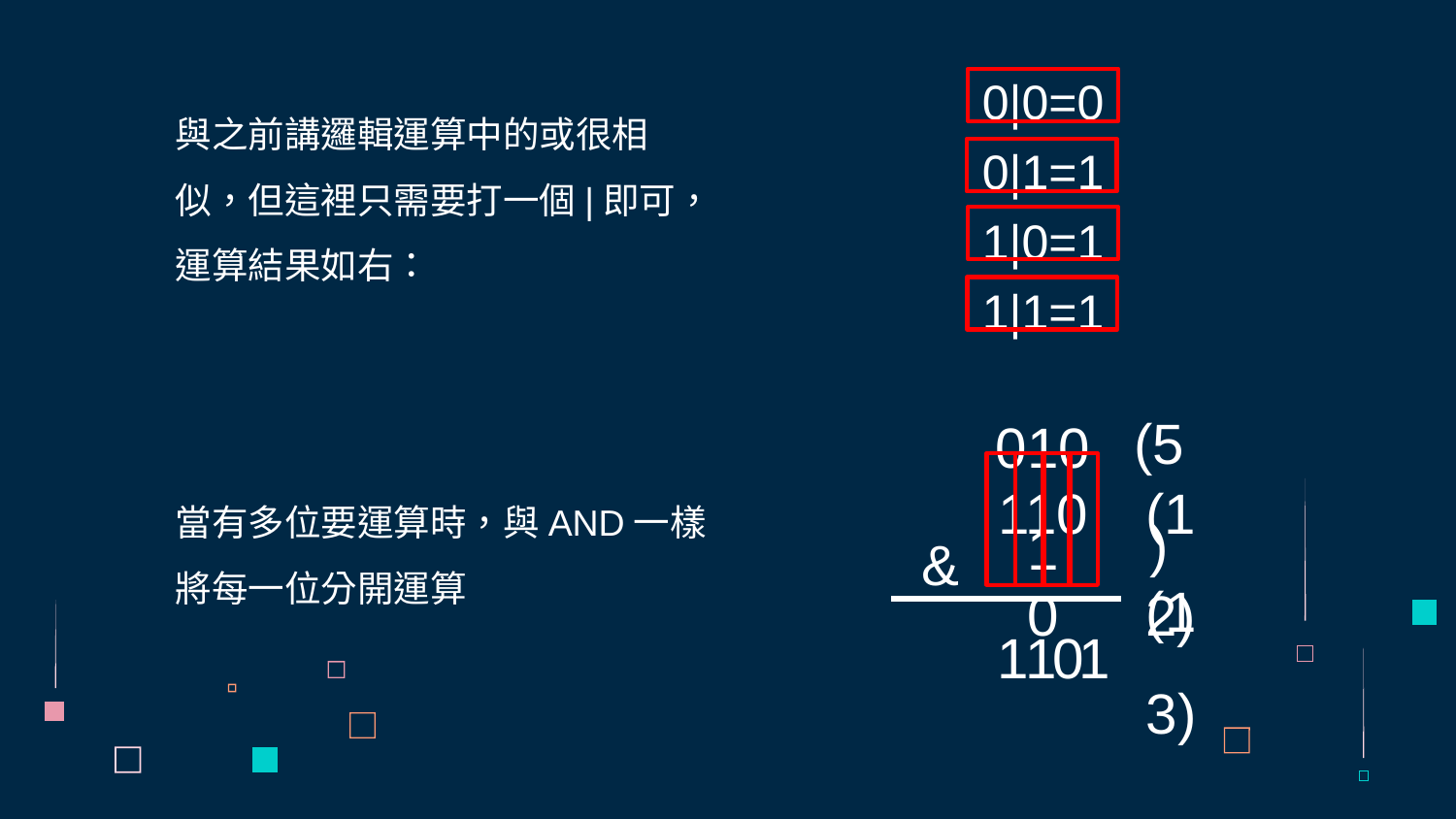

0|0=0
0|1=1
1|0=1
1|1=1

與之前講邏輯運算中的或很相似，但這裡只需要打一個|即可，運算結果如右：

(5)
0101
(12)
1100
&

當有多位要運算時，與AND一樣將每一位分開運算
1
1
0
1
(13)